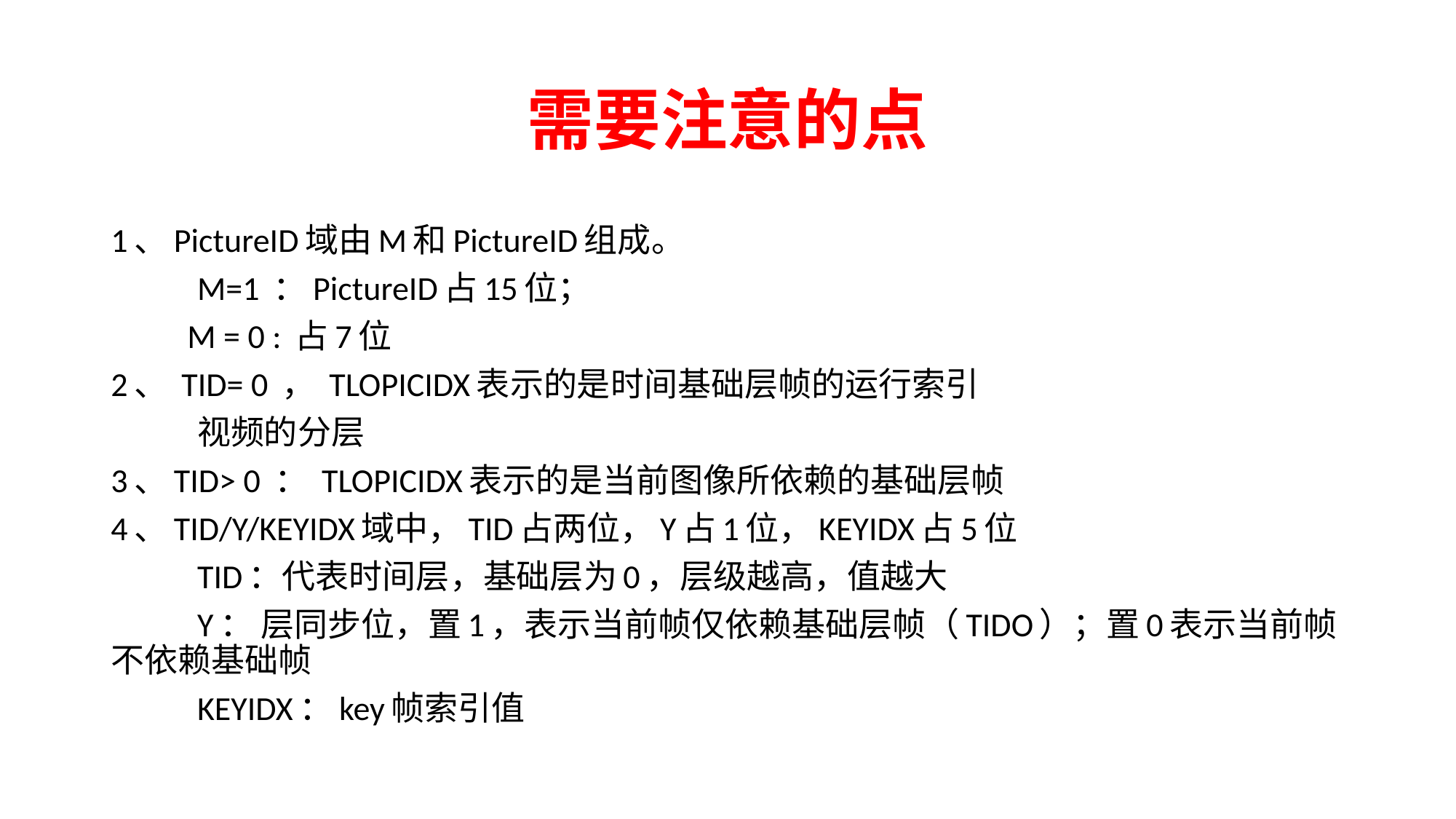

# 需要注意的点
1、PictureID域由M和PictureID组成。
	M=1 ：PictureID占15位；
          M = 0 : 占7位
2、 TID= 0 ， TLOPICIDX表示的是时间基础层帧的运行索引
	视频的分层
3、TID> 0 ： TLOPICIDX表示的是当前图像所依赖的基础层帧
4、TID/Y/KEYIDX域中，TID占两位，Y占1位，KEYIDX占5位
	TID：代表时间层，基础层为0，层级越高，值越大
	Y： 层同步位，置1，表示当前帧仅依赖基础层帧（TIDO）；置0表示当前帧不依赖基础帧
	KEYIDX：key帧索引值